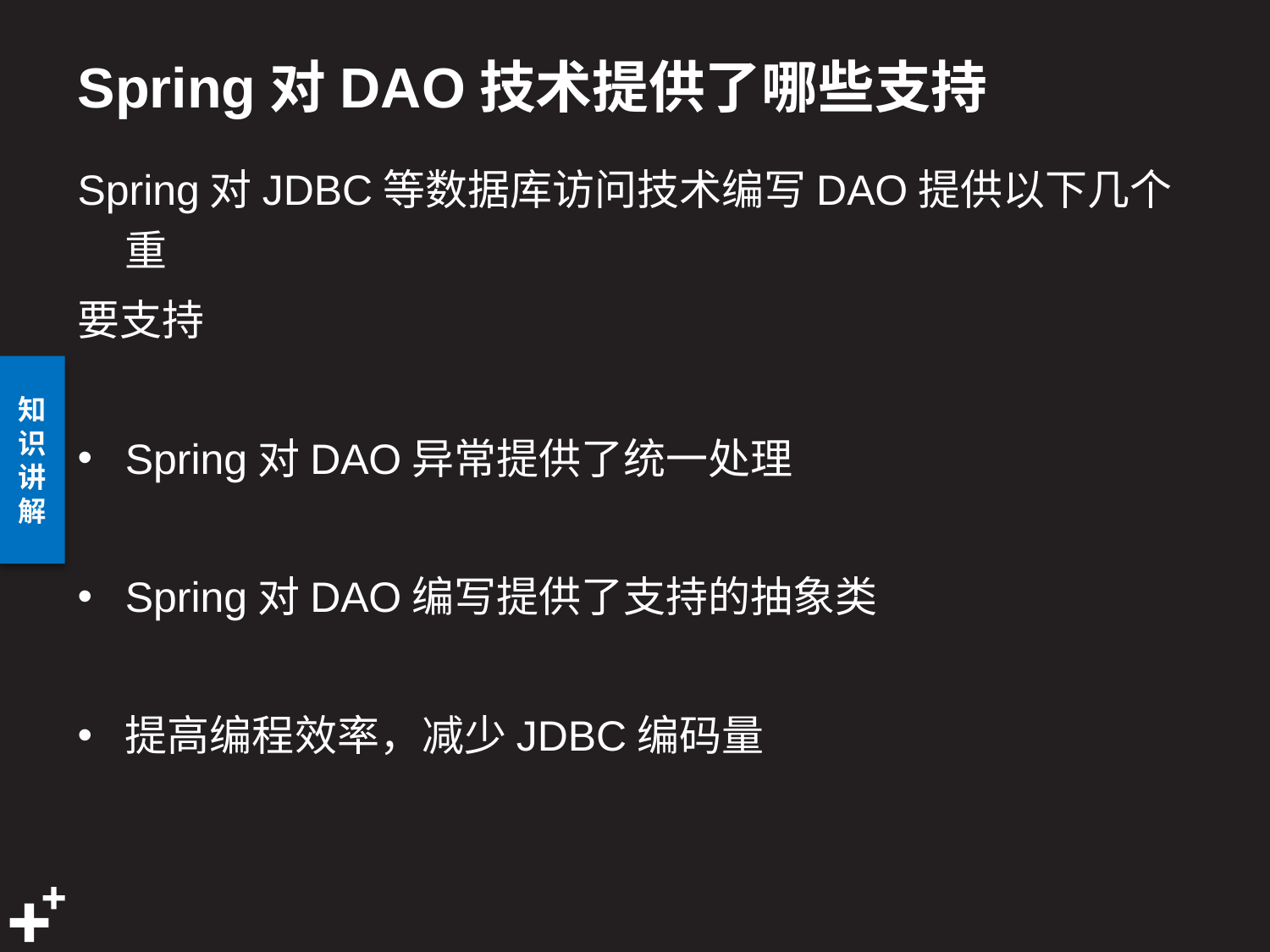

# Spring对DAO技术提供了哪些支持
Spring对JDBC等数据库访问技术编写DAO提供以下几个重
要支持

Spring对DAO异常提供了统一处理

Spring对DAO编写提供了支持的抽象类

提高编程效率，减少JDBC编码量